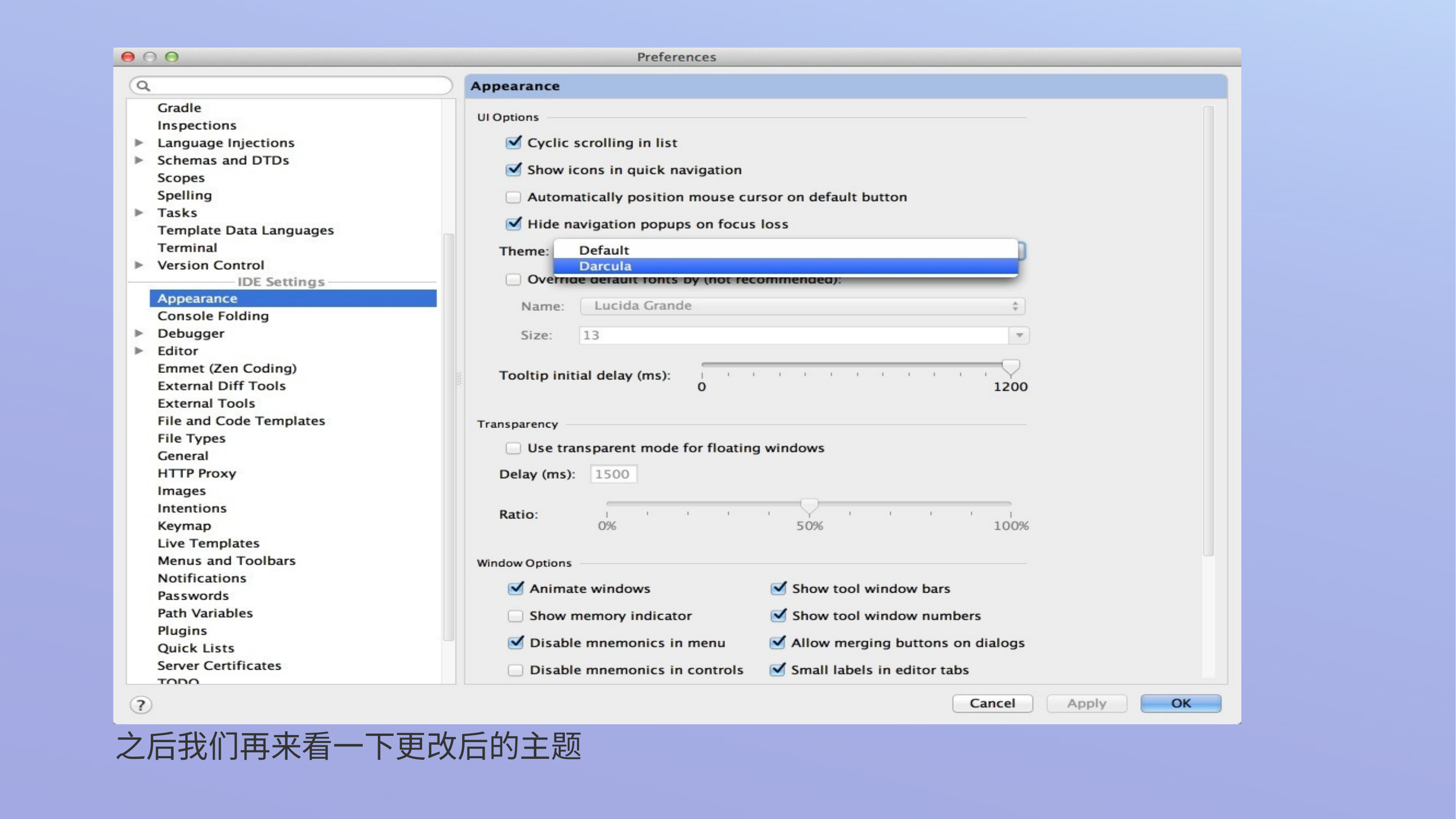

到 Preference -> Appearance 下更改主题到 Darcula

之后我们再来看一下更改后的主题